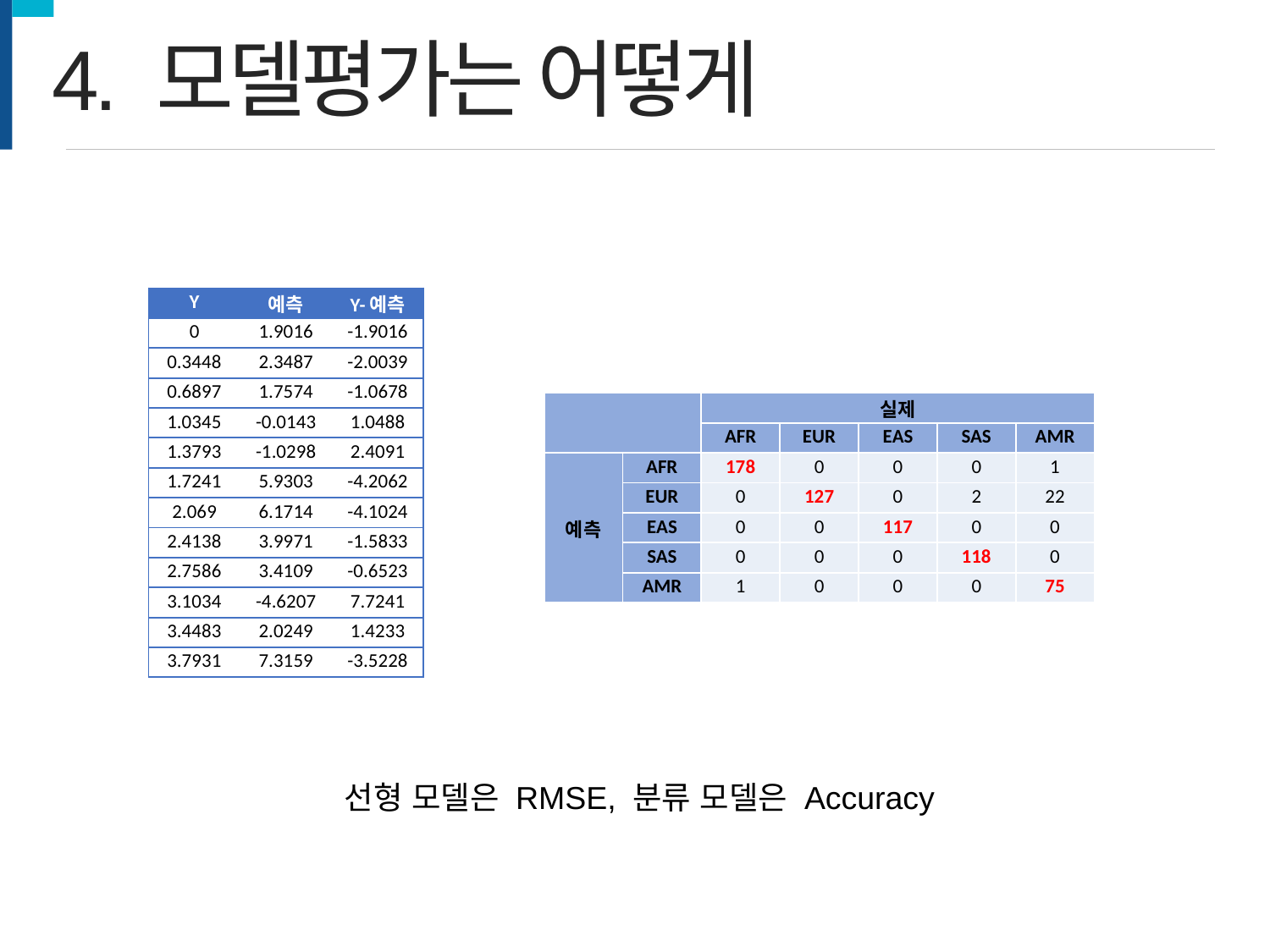

4. 모델평가는 어떻게
| Y | 예측 | Y-예측 |
| --- | --- | --- |
| 0 | 1.9016 | -1.9016 |
| 0.3448 | 2.3487 | -2.0039 |
| 0.6897 | 1.7574 | -1.0678 |
| 1.0345 | -0.0143 | 1.0488 |
| 1.3793 | -1.0298 | 2.4091 |
| 1.7241 | 5.9303 | -4.2062 |
| 2.069 | 6.1714 | -4.1024 |
| 2.4138 | 3.9971 | -1.5833 |
| 2.7586 | 3.4109 | -0.6523 |
| 3.1034 | -4.6207 | 7.7241 |
| 3.4483 | 2.0249 | 1.4233 |
| 3.7931 | 7.3159 | -3.5228 |
|  |  | 실제 |  |  |  |  |
| --- | --- | --- | --- | --- | --- | --- |
|  |  | AFR | EUR | EAS | SAS | AMR |
| 예측 | AFR | 178 | 0 | 0 | 0 | 1 |
|  | EUR | 0 | 127 | 0 | 2 | 22 |
|  | EAS | 0 | 0 | 117 | 0 | 0 |
|  | SAS | 0 | 0 | 0 | 118 | 0 |
|  | AMR | 1 | 0 | 0 | 0 | 75 |
선형 모델은 RMSE, 분류 모델은 Accuracy